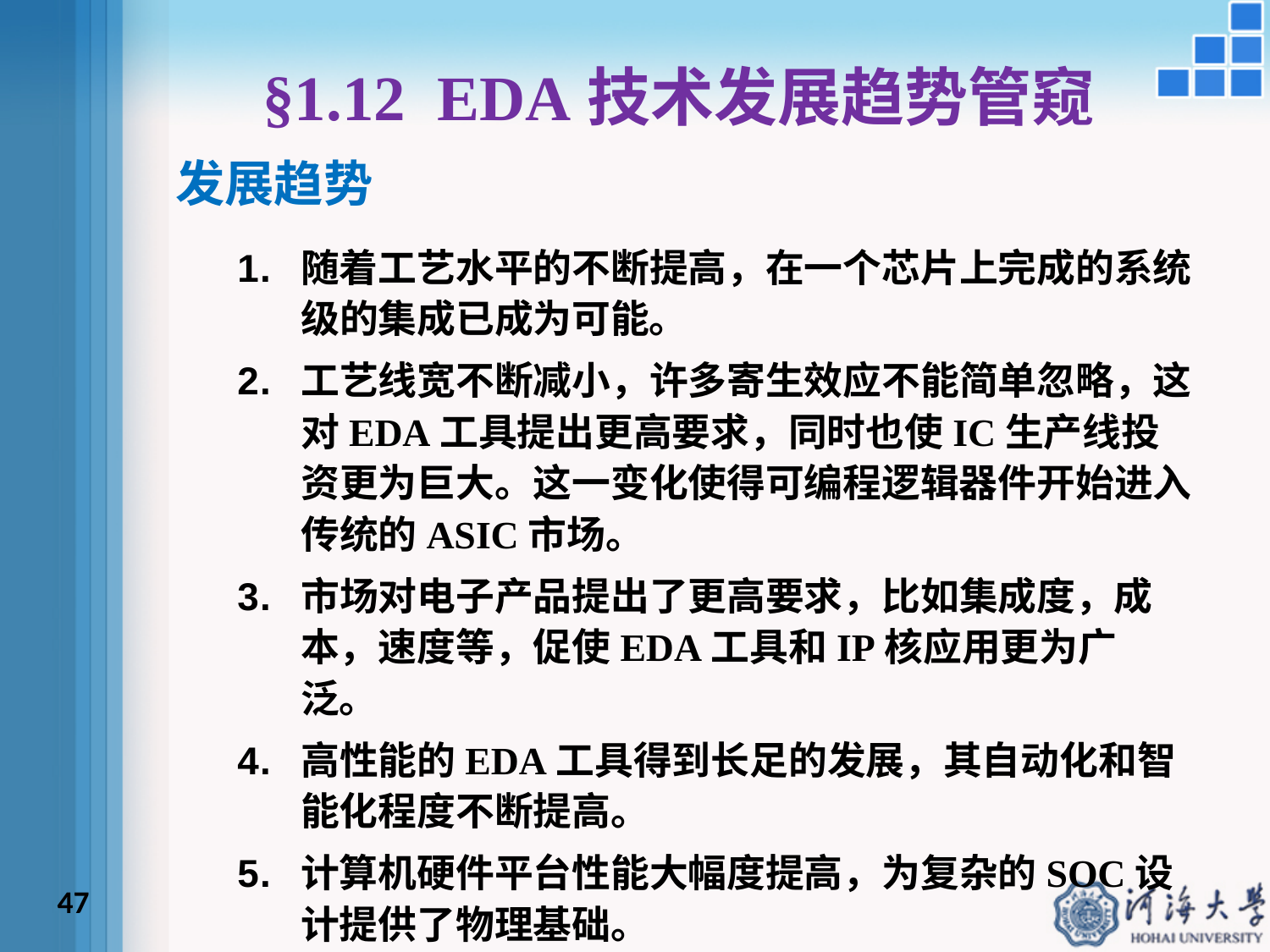

# §1.12  EDA技术发展趋势管窥
发展趋势
随着工艺水平的不断提高，在一个芯片上完成的系统级的集成已成为可能。
工艺线宽不断减小，许多寄生效应不能简单忽略，这对EDA工具提出更高要求，同时也使IC生产线投资更为巨大。这一变化使得可编程逻辑器件开始进入传统的ASIC市场。
市场对电子产品提出了更高要求，比如集成度，成本，速度等，促使EDA工具和IP核应用更为广泛。
高性能的EDA工具得到长足的发展，其自动化和智能化程度不断提高。
计算机硬件平台性能大幅度提高，为复杂的SOC设计提供了物理基础。
47